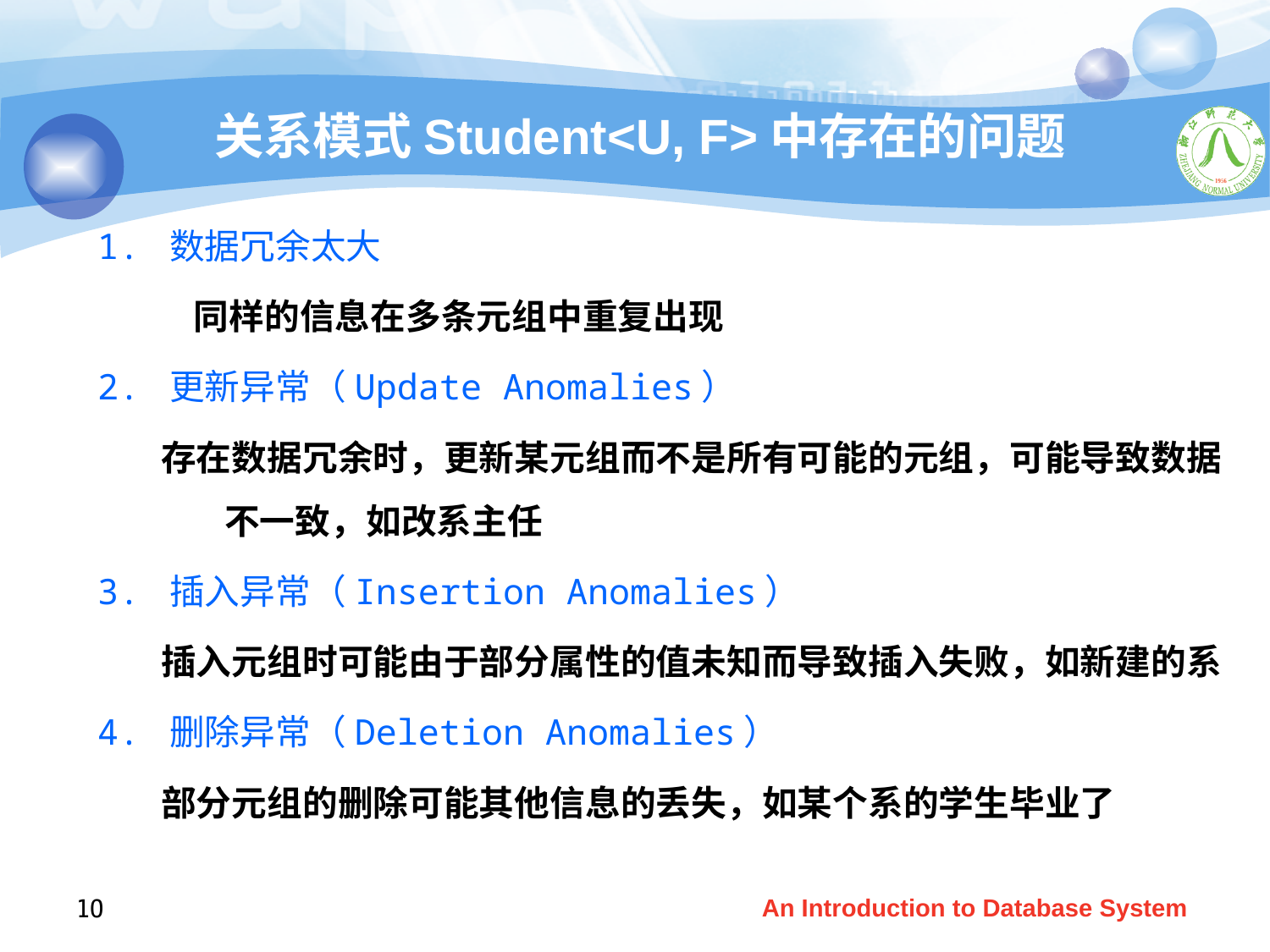

# 关系模式Student<U, F>中存在的问题
1. 数据冗余太大
   同样的信息在多条元组中重复出现
2. 更新异常（Update Anomalies）
存在数据冗余时，更新某元组而不是所有可能的元组，可能导致数据不一致，如改系主任
3. 插入异常（Insertion Anomalies）
插入元组时可能由于部分属性的值未知而导致插入失败，如新建的系
4. 删除异常（Deletion Anomalies）
部分元组的删除可能其他信息的丢失，如某个系的学生毕业了
10
An Introduction to Database System